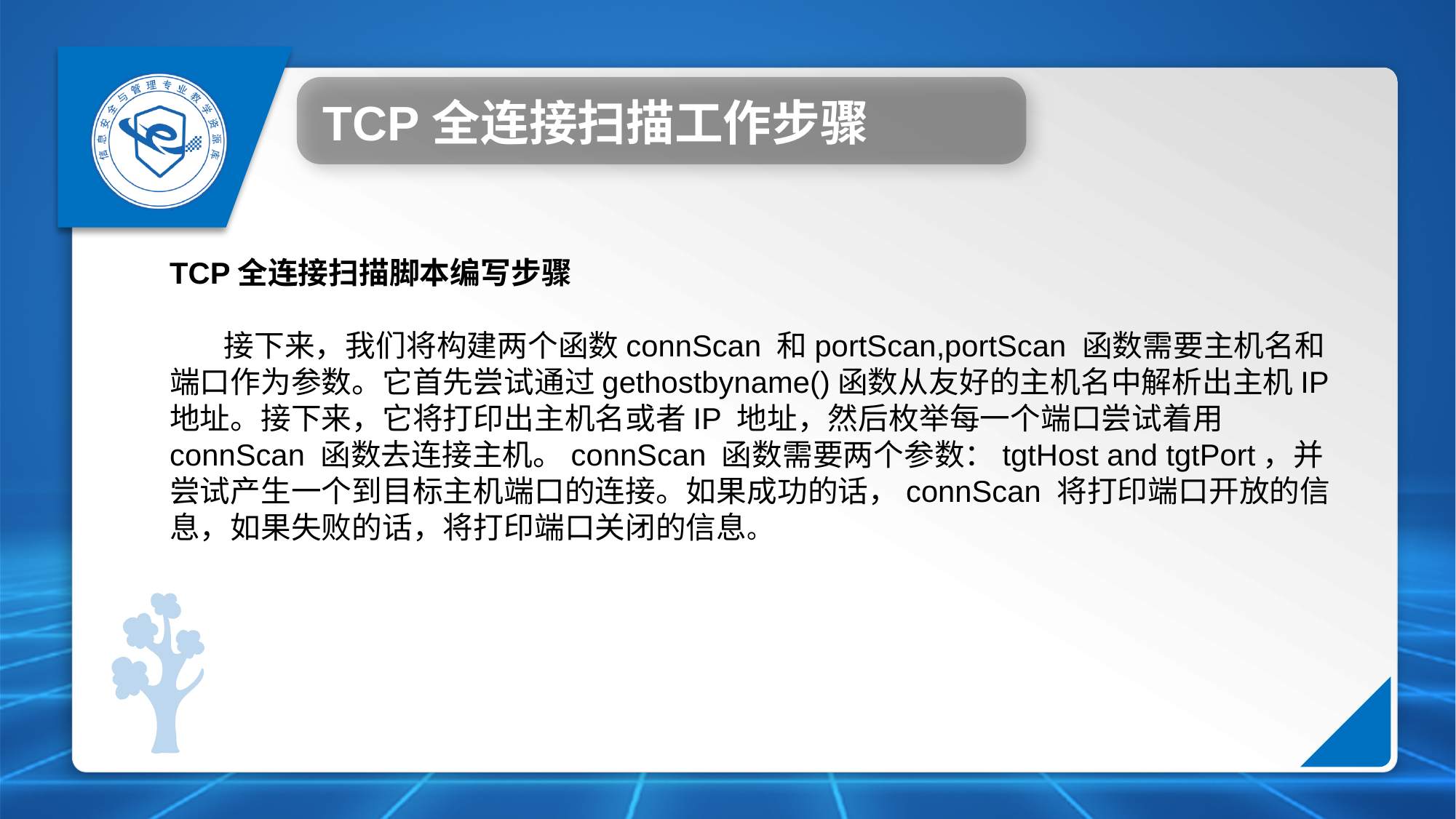

TCP全连接扫描工作步骤

TCP全连接扫描脚本编写步骤

       接下来，我们将构建两个函数connScan 和portScan,portScan 函数需要主机名和端口作为参数。它首先尝试通过gethostbyname()函数从友好的主机名中解析出主机IP 地址。接下来，它将打印出主机名或者IP 地址，然后枚举每一个端口尝试着用connScan 函数去连接主机。connScan 函数需要两个参数：tgtHost and tgtPort，并尝试产生一个到目标主机端口的连接。如果成功的话，connScan 将打印端口开放的信息，如果失败的话，将打印端口关闭的信息。